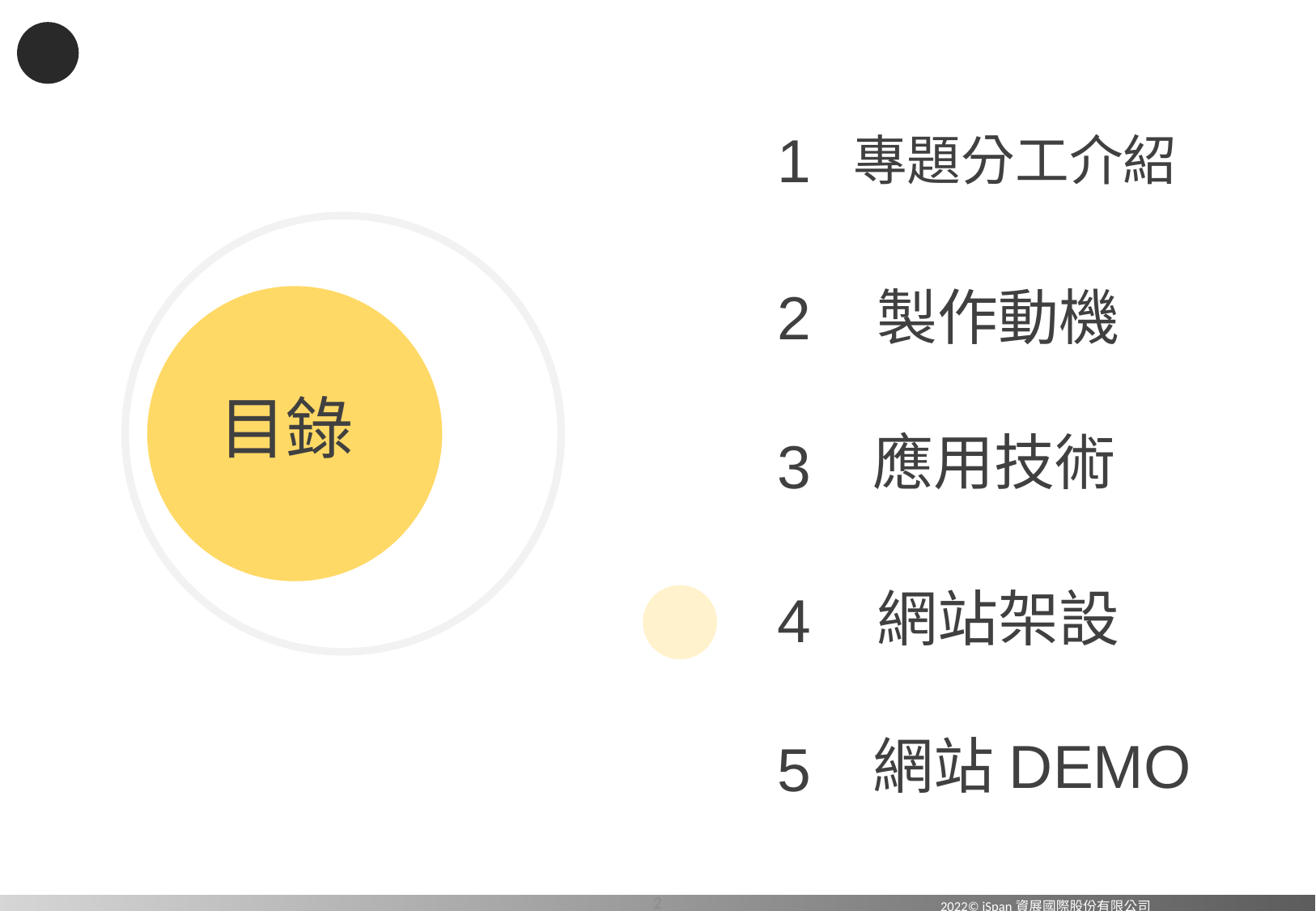

1
專題分工介紹

1、專題分工介紹
2、製作動機
3、網站架構
4、使用技術
5、網站DEMO

2
製作動機

目錄
應用技術
3
網站架設
4

網站DEMO
5
2